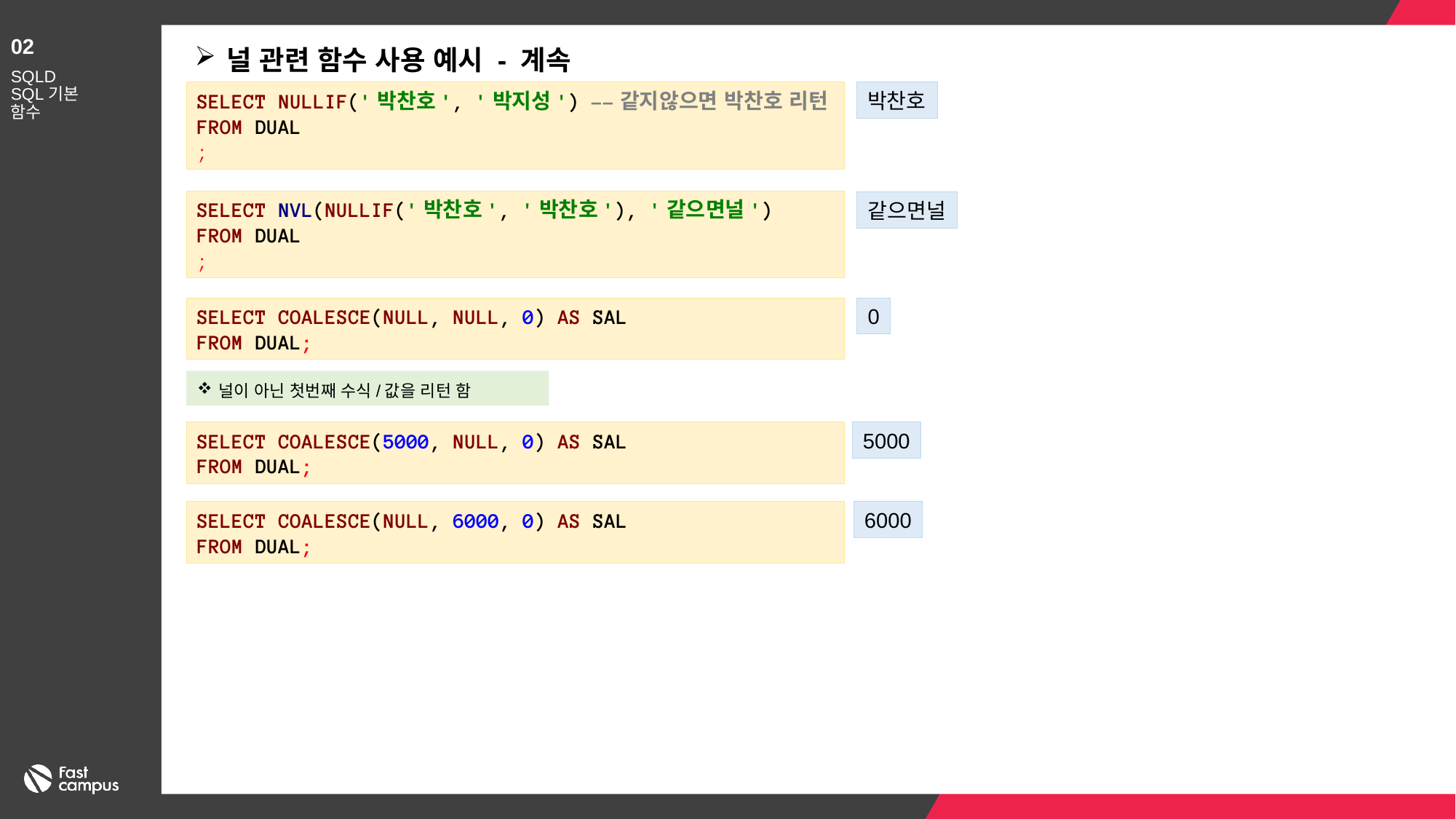

02
널 관련 함수 사용 예시 - 계속
SQLD
SQL기본
함수
SELECT NULLIF('박찬호', '박지성') --같지않으면 박찬호 리턴
FROM DUAL
;
박찬호
SELECT NVL(NULLIF('박찬호', '박찬호'), '같으면널')
FROM DUAL
;
같으면널
0
SELECT COALESCE(NULL, NULL, 0) AS SAL
FROM DUAL;
널이 아닌 첫번째 수식/값을 리턴 함
SELECT COALESCE(5000, NULL, 0) AS SAL
FROM DUAL;
5000
SELECT COALESCE(NULL, 6000, 0) AS SAL
FROM DUAL;
6000